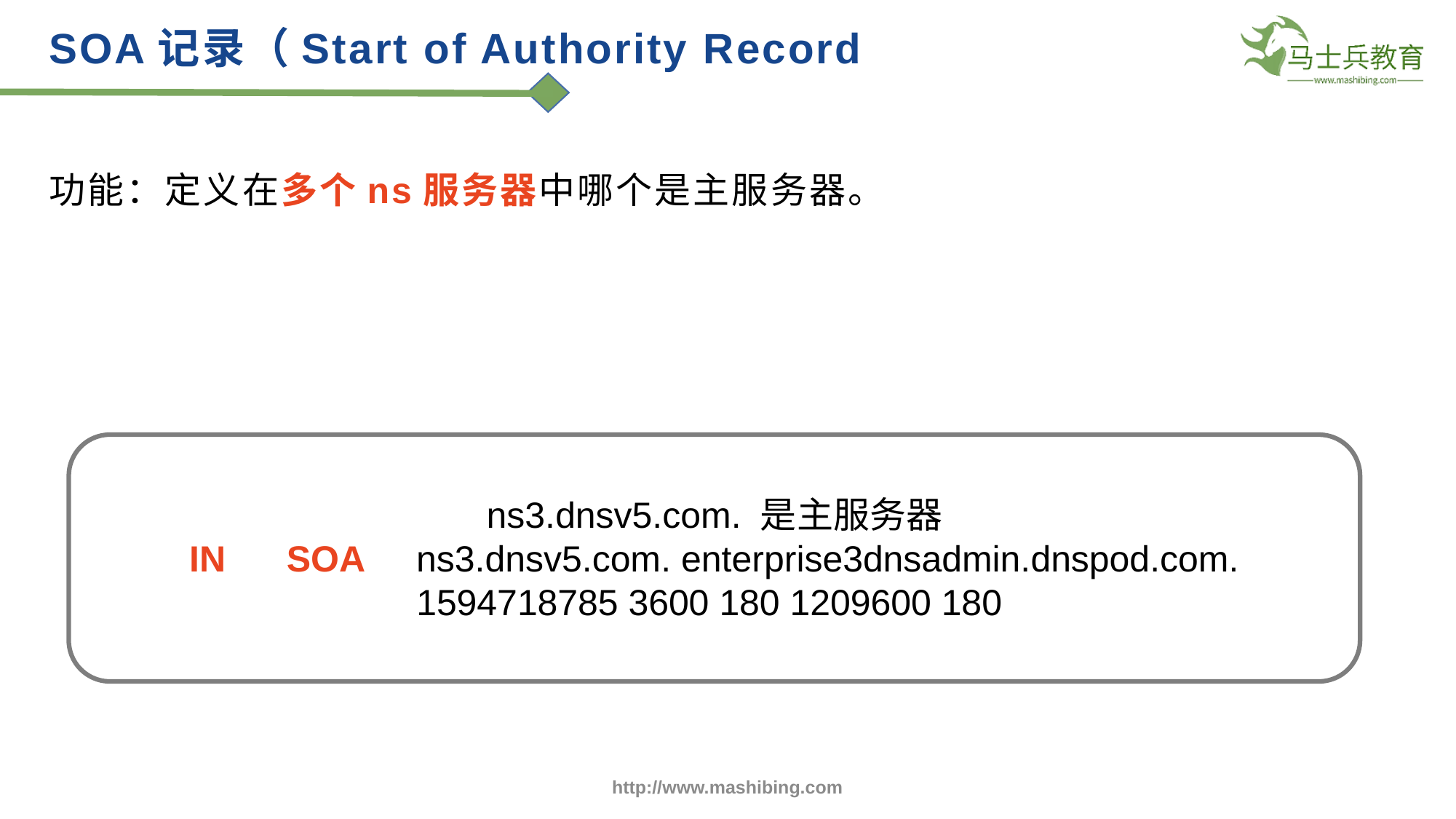

SOA记录（Start of Authority Record
功能：定义在多个ns服务器中哪个是主服务器。

ns3.dnsv5.com. 是主服务器
IN      SOA     ns3.dnsv5.com. enterprise3dnsadmin.dnspod.com. 1594718785 3600 180 1209600 180